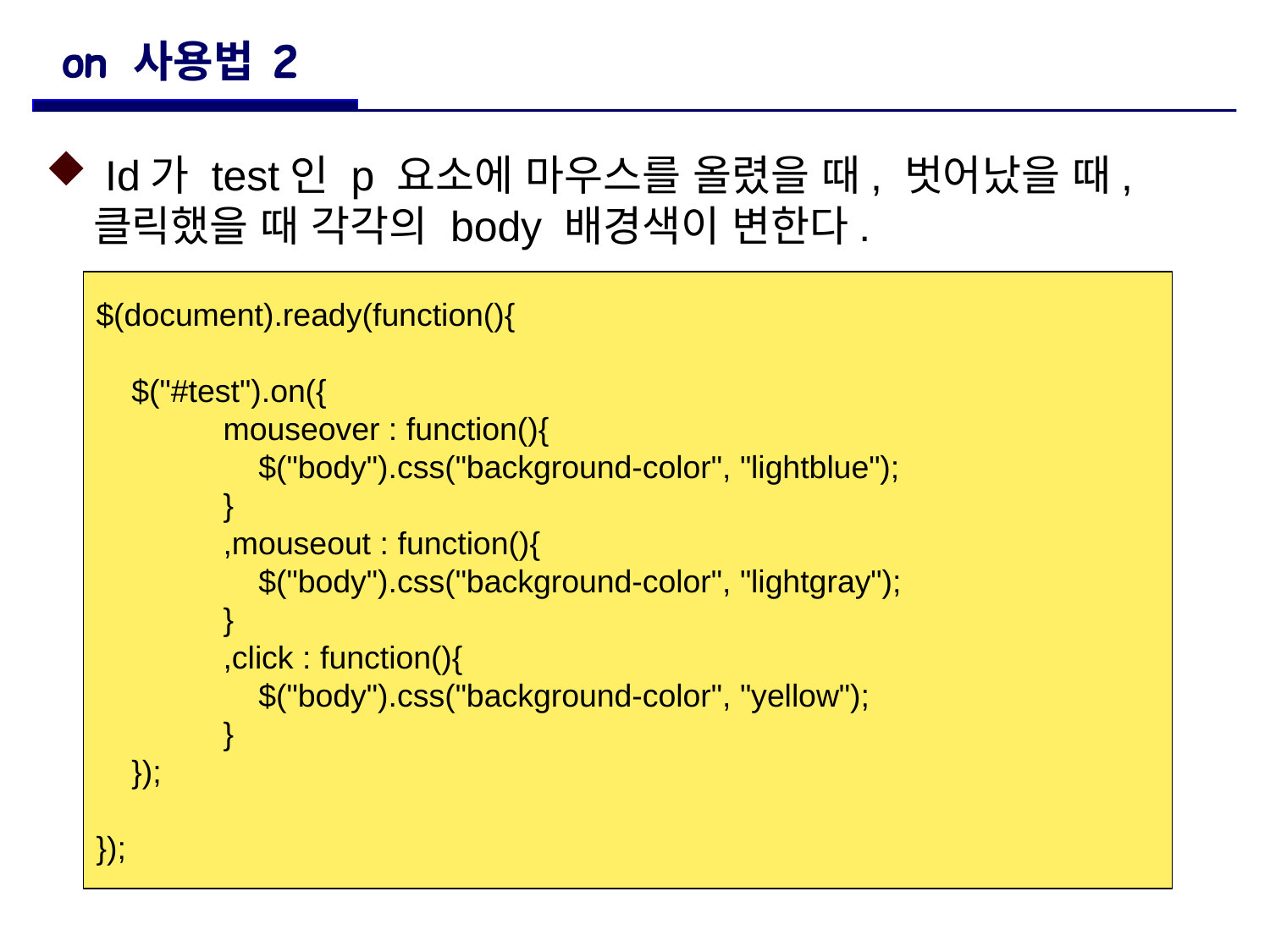

# on 사용법 2
 Id가 test인 p 요소에 마우스를 올렸을 때, 벗어났을 때, 클릭했을 때 각각의 body 배경색이 변한다.

$(document).ready(function(){

    $("#test").on({
 	mouseover : function(){
 	    $("body").css("background-color", "lightblue");
	}
	,mouseout : function(){
	    $("body").css("background-color", "lightgray");
	}
	,click : function(){
	    $("body").css("background-color", "yellow");
	}
    });

});